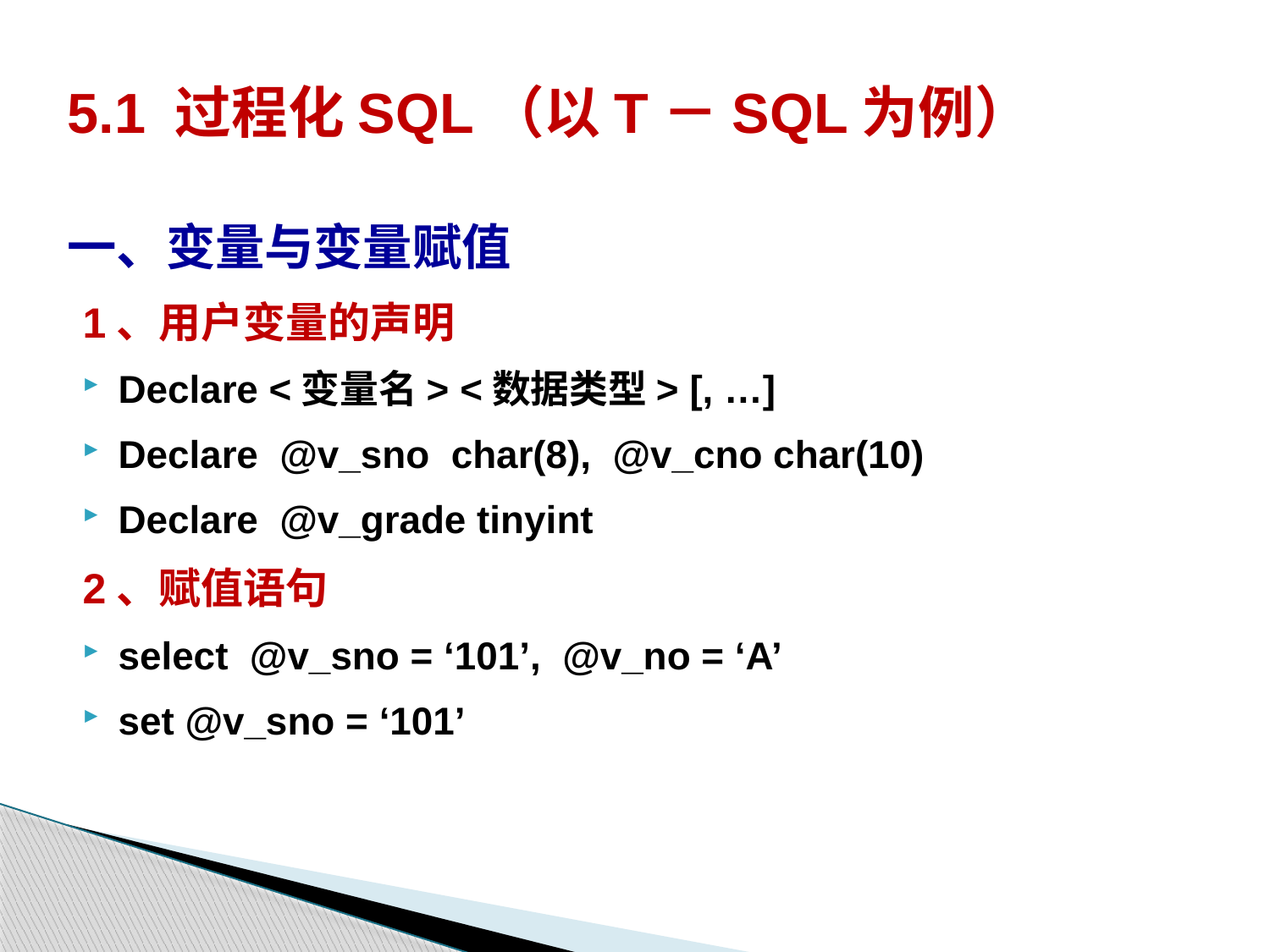

# 5.1 过程化SQL（以T－SQL为例）
一、变量与变量赋值
1、用户变量的声明
Declare <变量名> <数据类型> [, …]
Declare  @v_sno  char(8),  @v_cno char(10)
Declare  @v_grade tinyint
2、赋值语句
select  @v_sno = ‘101’,  @v_no = ‘A’
set @v_sno = ‘101’